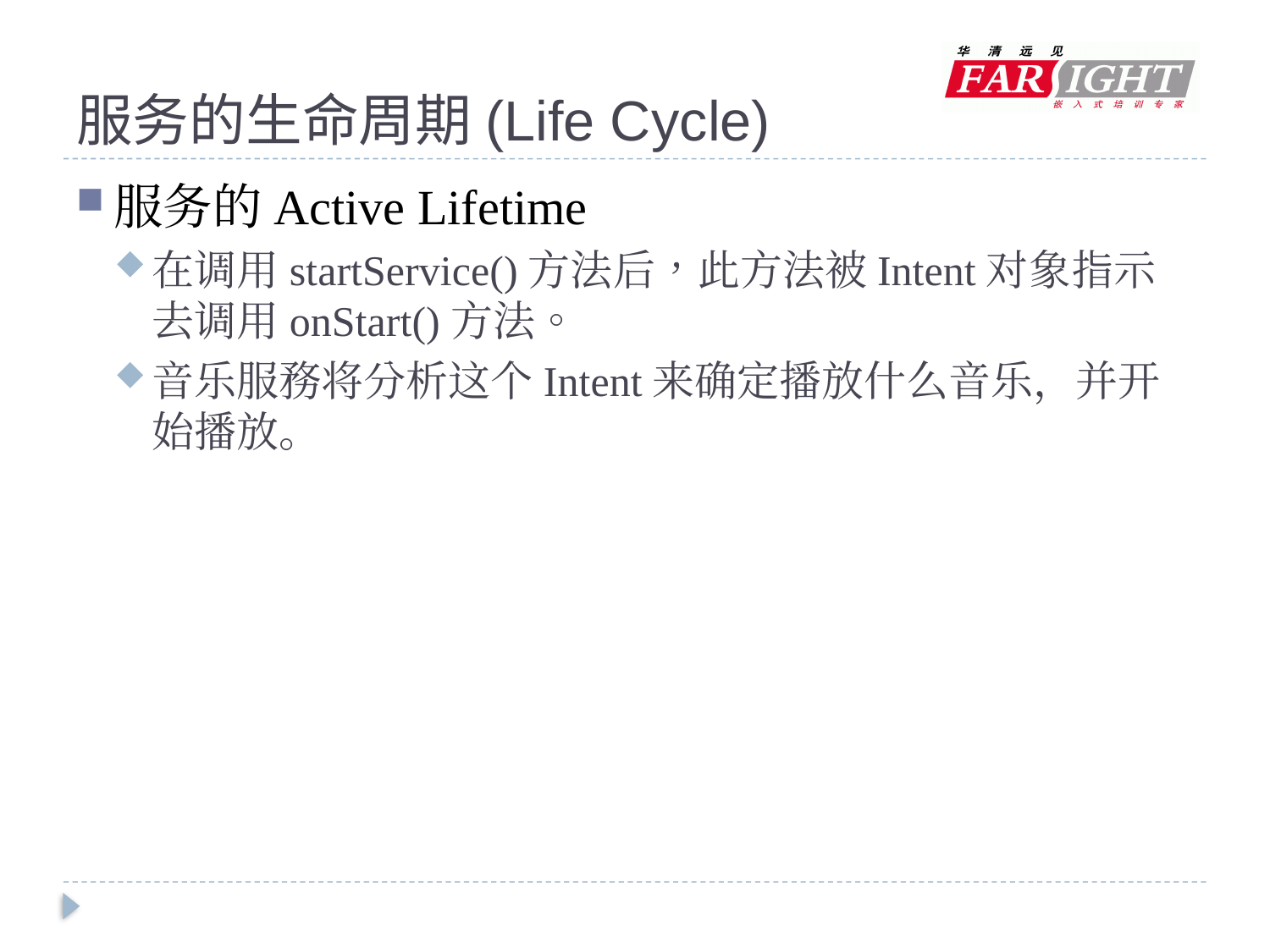

# 服务的生命周期(Life Cycle)
服务的Active Lifetime
在调用startService()方法后，此方法被Intent对象指示去调用onStart()方法。
音乐服務将分析这个Intent来确定播放什么音乐，并开始播放。